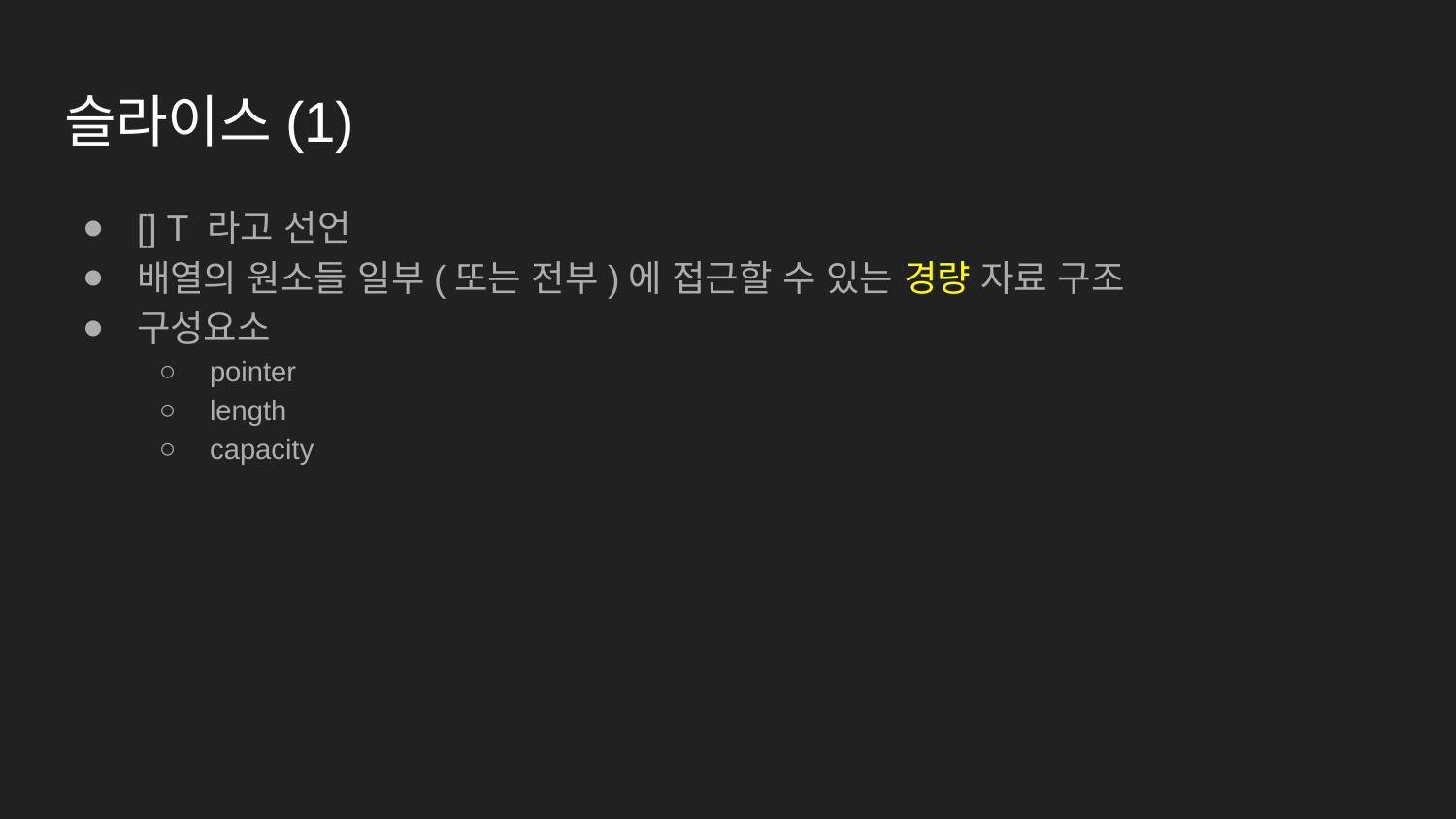

# 슬라이스(1)
[] T 라고 선언
배열의 원소들 일부(또는 전부)에 접근할 수 있는 경량 자료 구조
구성요소
pointer
length
capacity